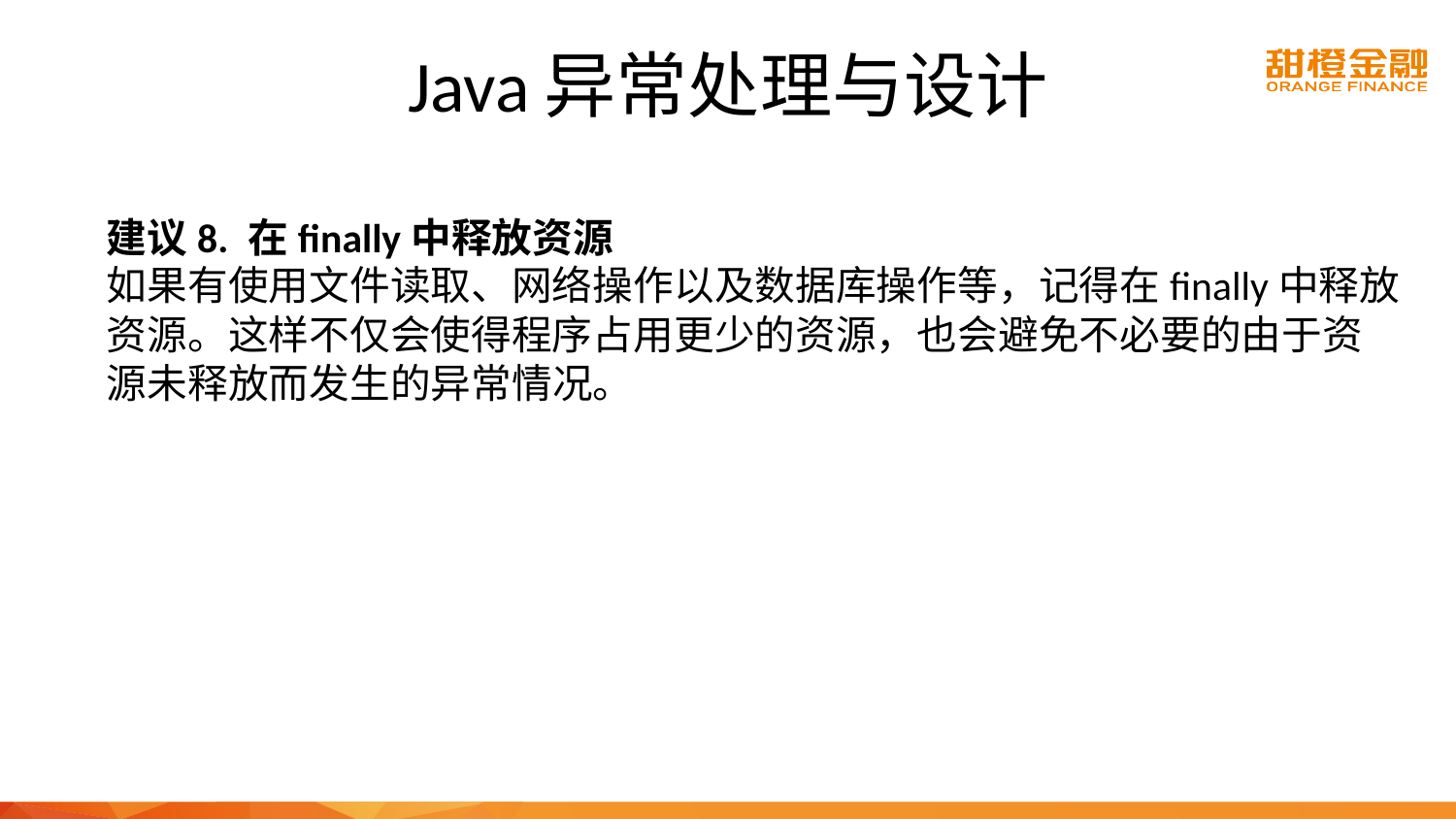

# Java异常处理与设计
建议8. 在finally中释放资源
如果有使用文件读取、网络操作以及数据库操作等，记得在finally中释放资源。这样不仅会使得程序占用更少的资源，也会避免不必要的由于资源未释放而发生的异常情况。